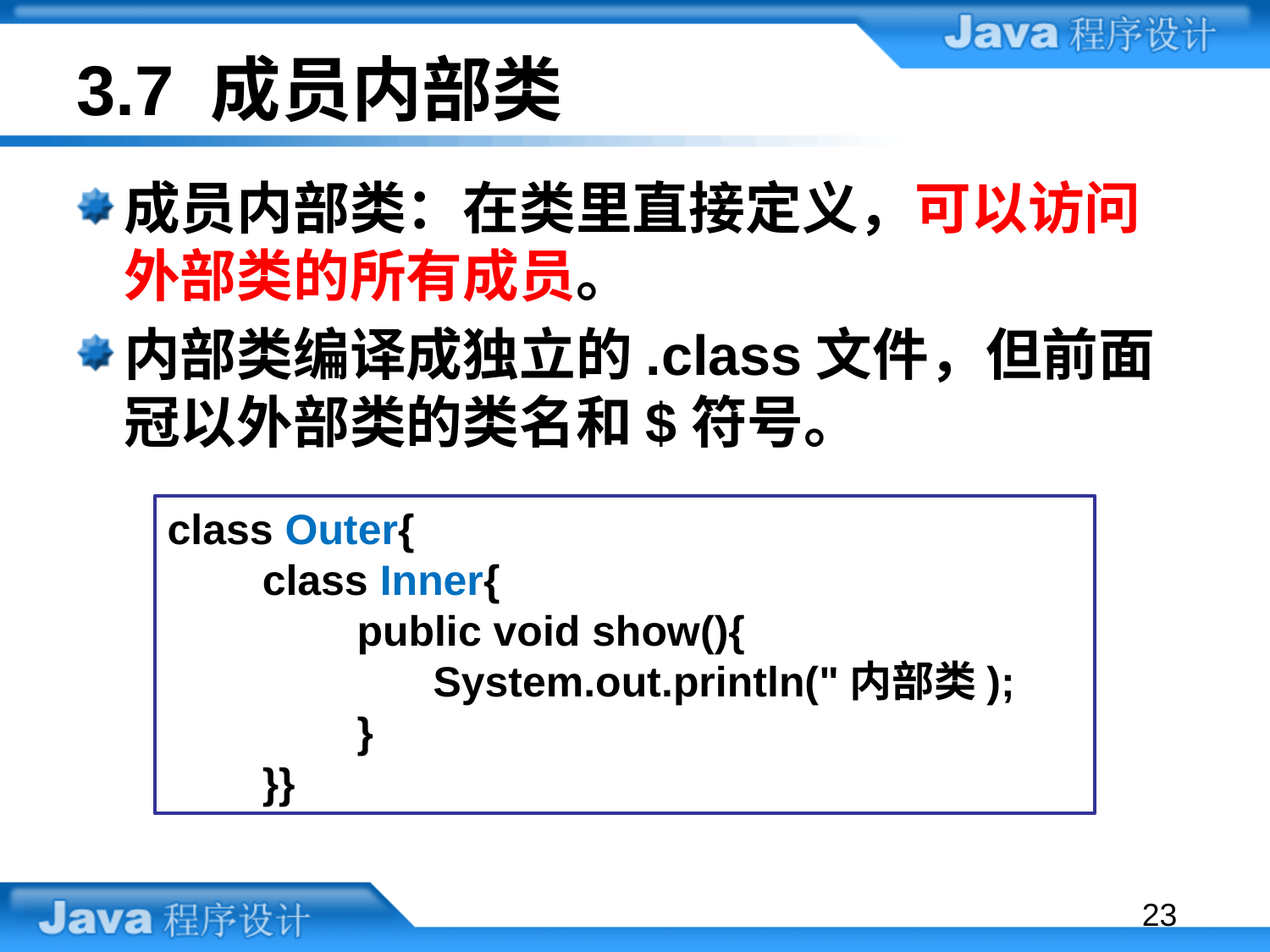

# 3.7 成员内部类
成员内部类：在类里直接定义，可以访问外部类的所有成员。
内部类编译成独立的.class文件，但前面冠以外部类的类名和$符号。

class Outer{
        class Inner{
                public void show(){
		 System.out.println("内部类);
                }
        }}